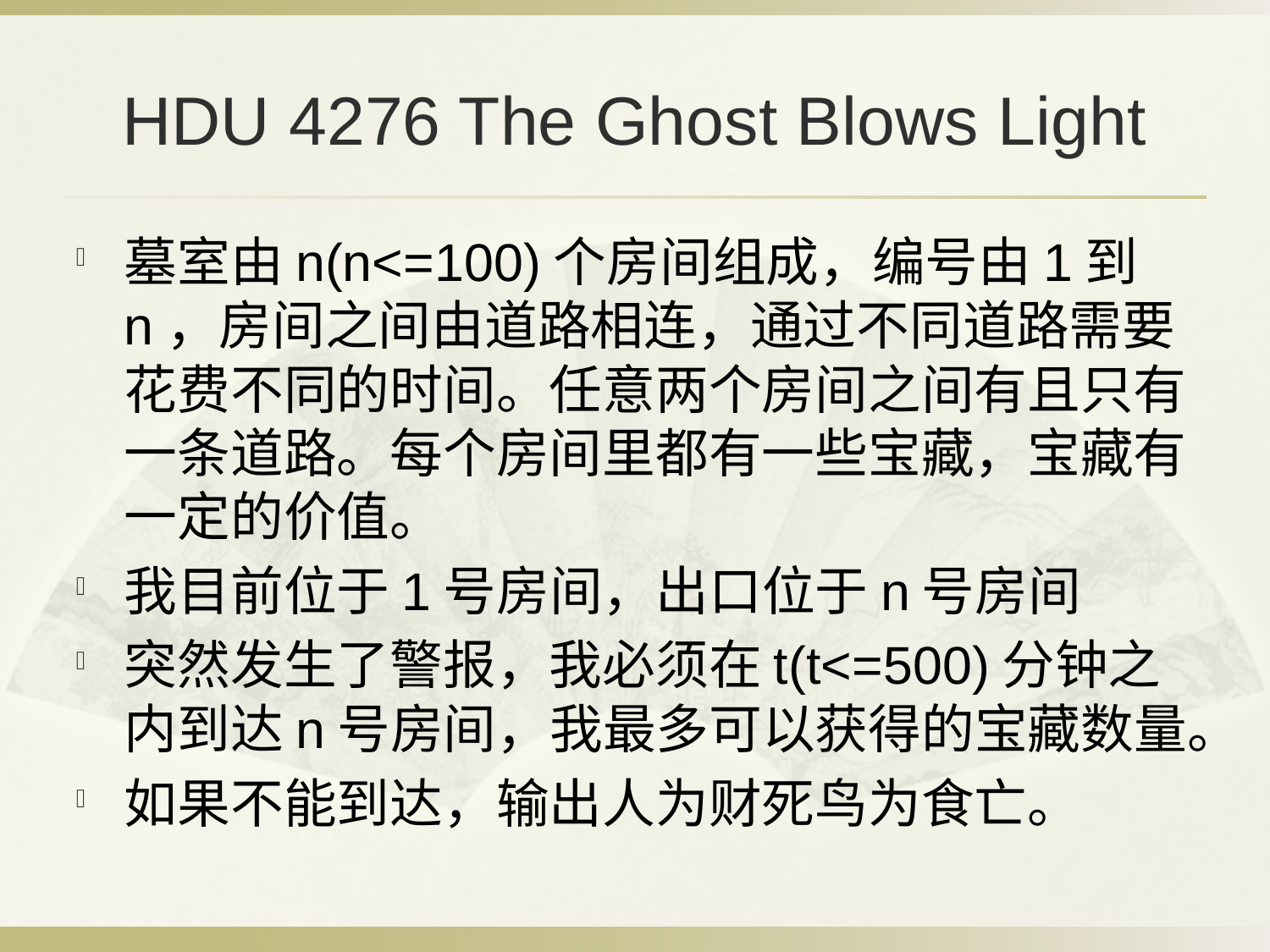

# HDU 4276 The Ghost Blows Light
墓室由n(n<=100)个房间组成，编号由1到n，房间之间由道路相连，通过不同道路需要花费不同的时间。任意两个房间之间有且只有一条道路。每个房间里都有一些宝藏，宝藏有一定的价值。
我目前位于1号房间，出口位于n号房间
突然发生了警报，我必须在t(t<=500)分钟之内到达n号房间，我最多可以获得的宝藏数量。
如果不能到达，输出人为财死鸟为食亡。